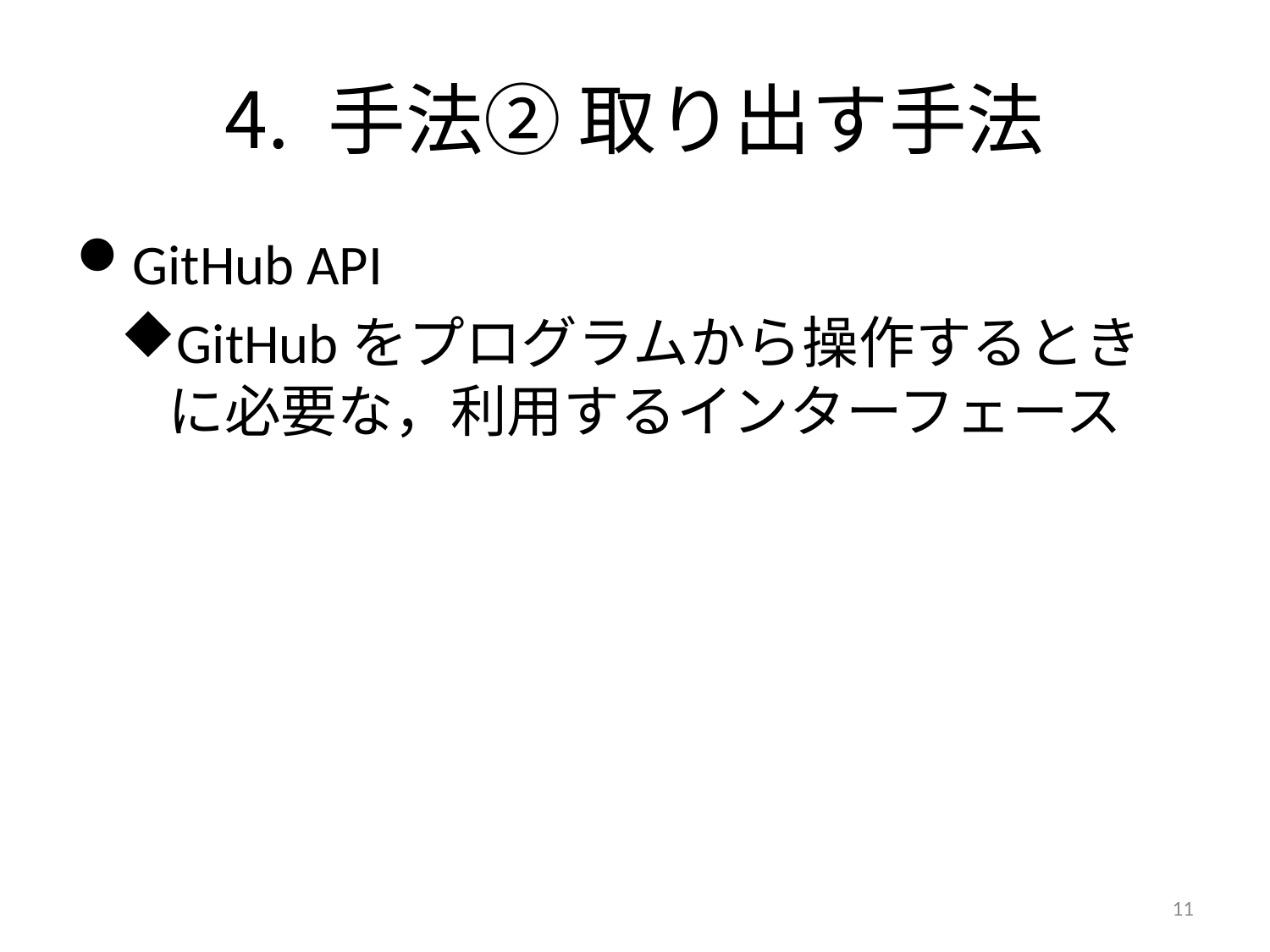

# 手法② 取り出す手法
GitHub API
GitHubをプログラムから操作するときに必要な，利用するインターフェース

11